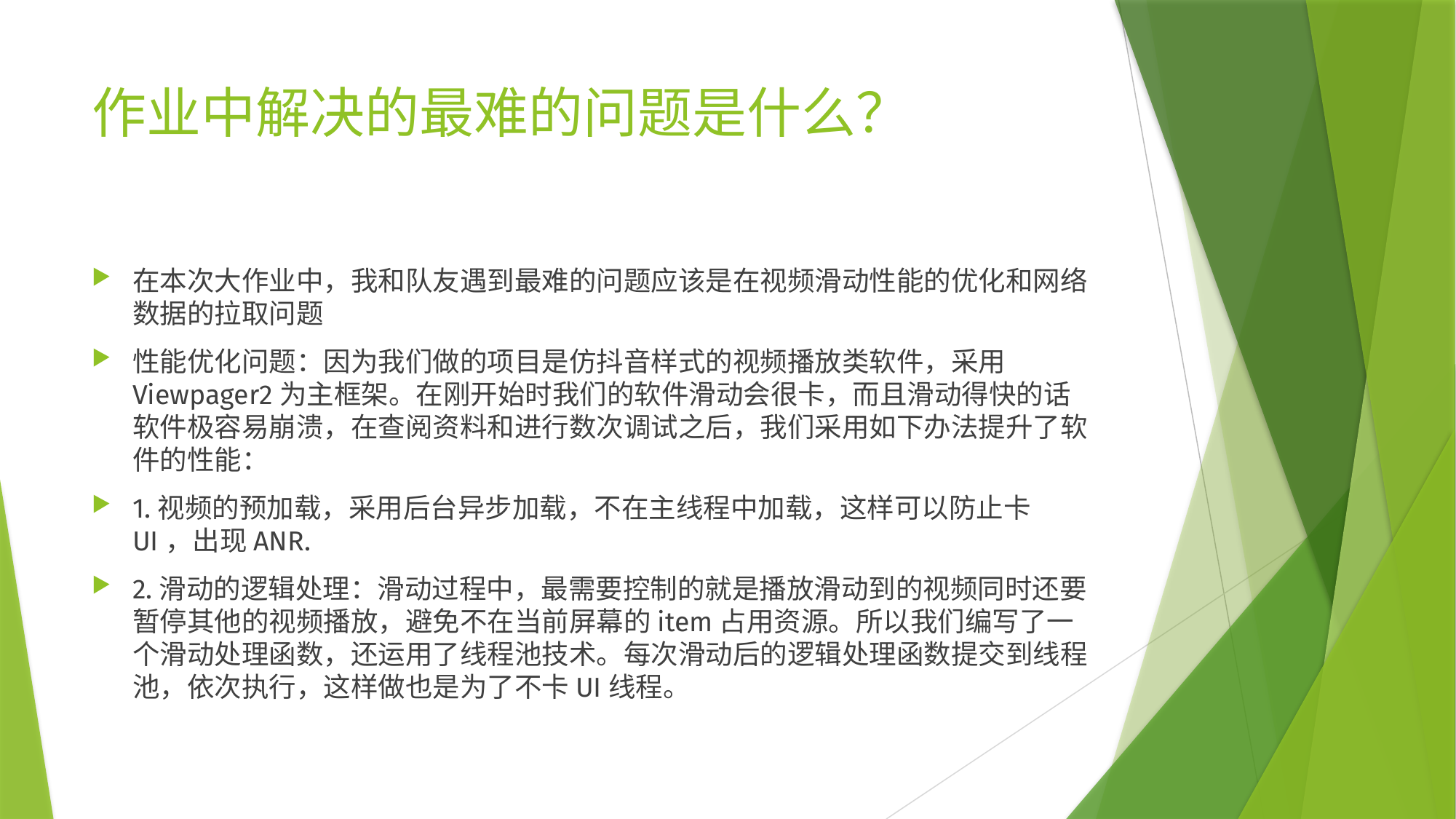

# 作业中解决的最难的问题是什么？
在本次大作业中，我和队友遇到最难的问题应该是在视频滑动性能的优化和网络数据的拉取问题
性能优化问题：因为我们做的项目是仿抖音样式的视频播放类软件，采用Viewpager2为主框架。在刚开始时我们的软件滑动会很卡，而且滑动得快的话软件极容易崩溃，在查阅资料和进行数次调试之后，我们采用如下办法提升了软件的性能：
1.视频的预加载，采用后台异步加载，不在主线程中加载，这样可以防止卡UI，出现ANR.
2.滑动的逻辑处理：滑动过程中，最需要控制的就是播放滑动到的视频同时还要暂停其他的视频播放，避免不在当前屏幕的item占用资源。所以我们编写了一个滑动处理函数，还运用了线程池技术。每次滑动后的逻辑处理函数提交到线程池，依次执行，这样做也是为了不卡UI线程。